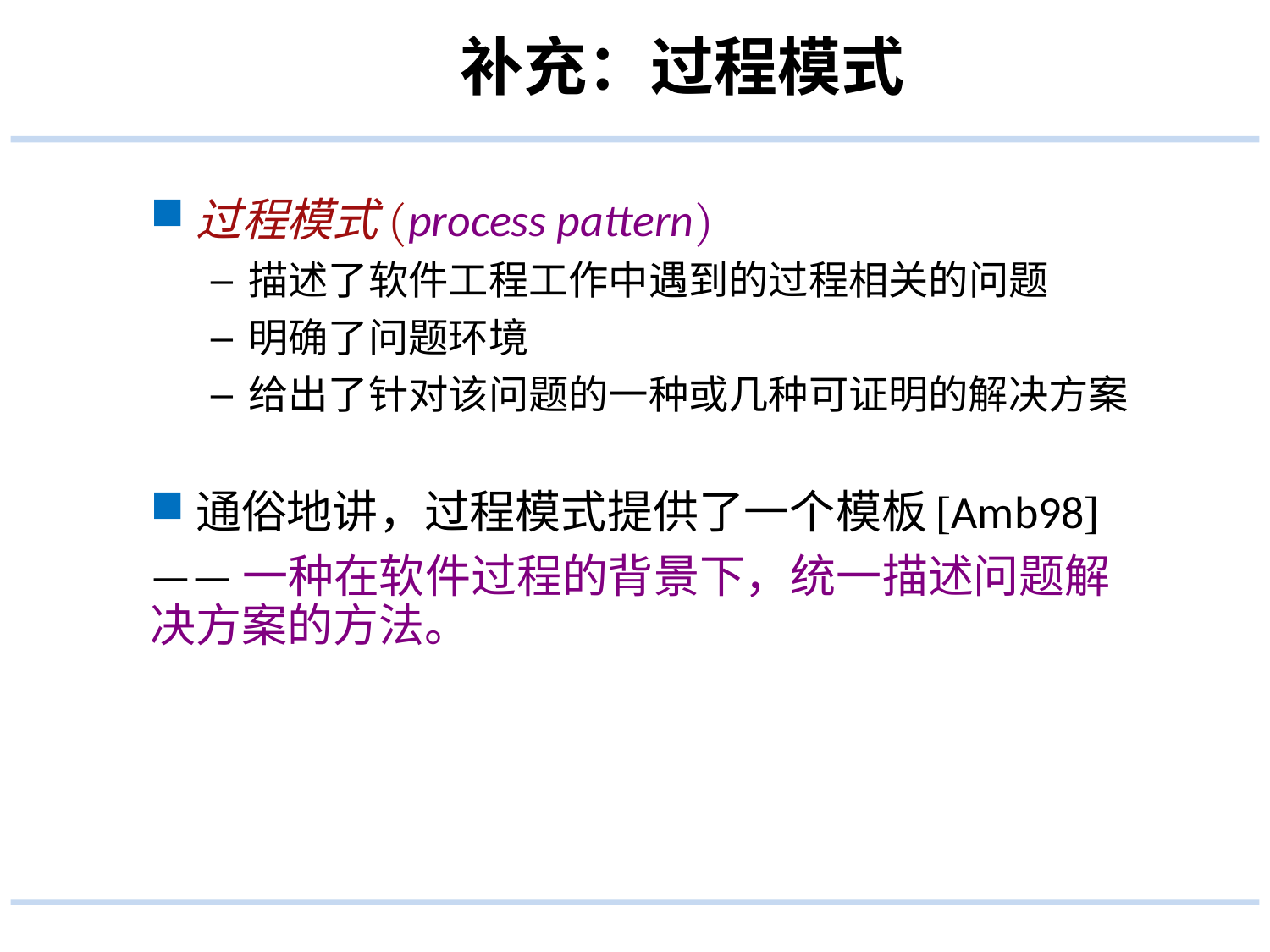

# 补充：过程模式
过程模式(process pattern)
描述了软件工程工作中遇到的过程相关的问题
明确了问题环境
给出了针对该问题的一种或几种可证明的解决方案

通俗地讲，过程模式提供了一个模板[Amb98]
——一种在软件过程的背景下，统一描述问题解决方案的方法。
12